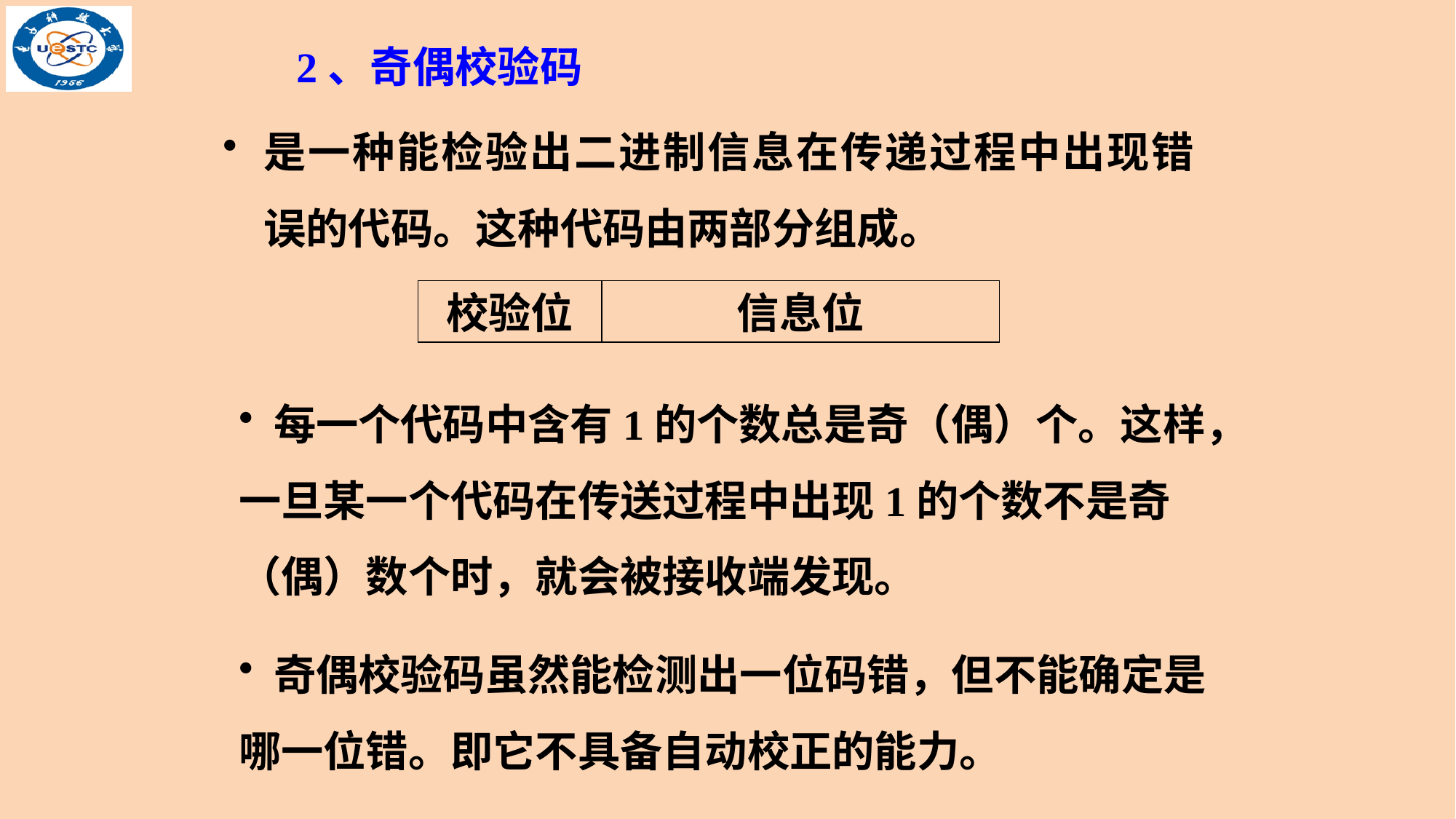

2、奇偶校验码
是一种能检验出二进制信息在传递过程中出现错误的代码。这种代码由两部分组成。

校验位
信息位
 每一个代码中含有1的个数总是奇（偶）个。这样，一旦某一个代码在传送过程中出现1的个数不是奇（偶）数个时，就会被接收端发现。
 奇偶校验码虽然能检测出一位码错，但不能确定是哪一位错。即它不具备自动校正的能力。